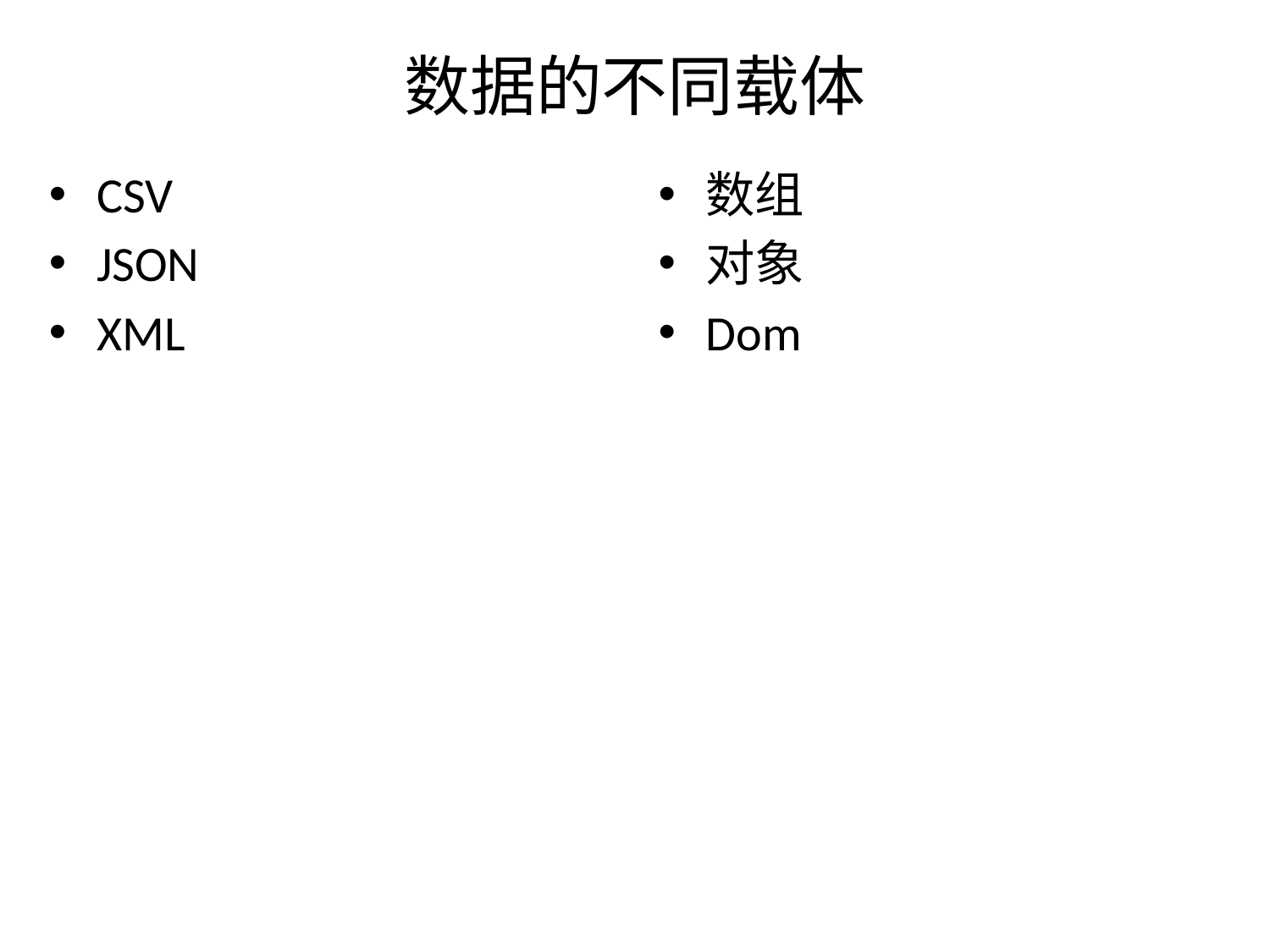

# 数据的不同载体
CSV
JSON
XML
数组
对象
Dom